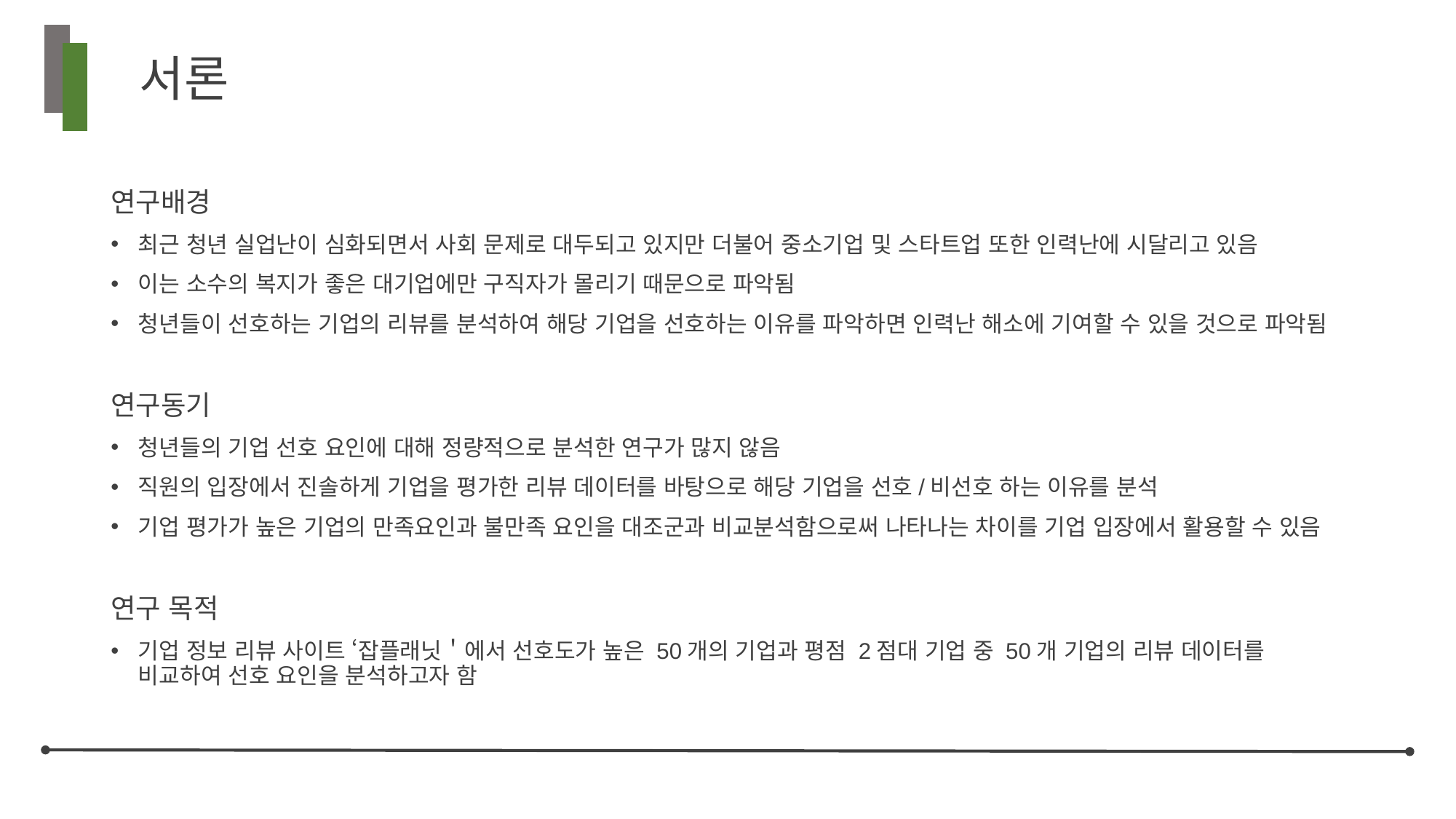

# 서론
연구배경
최근 청년 실업난이 심화되면서 사회 문제로 대두되고 있지만 더불어 중소기업 및 스타트업 또한 인력난에 시달리고 있음
이는 소수의 복지가 좋은 대기업에만 구직자가 몰리기 때문으로 파악됨
청년들이 선호하는 기업의 리뷰를 분석하여 해당 기업을 선호하는 이유를 파악하면 인력난 해소에 기여할 수 있을 것으로 파악됨

연구동기
청년들의 기업 선호 요인에 대해 정량적으로 분석한 연구가 많지 않음
직원의 입장에서 진솔하게 기업을 평가한 리뷰 데이터를 바탕으로 해당 기업을 선호/비선호 하는 이유를 분석
기업 평가가 높은 기업의 만족요인과 불만족 요인을 대조군과 비교분석함으로써 나타나는 차이를 기업 입장에서 활용할 수 있음

연구 목적
기업 정보 리뷰 사이트 ‘잡플래닛＇에서 선호도가 높은 50개의 기업과 평점 2점대 기업 중 50개 기업의 리뷰 데이터를 비교하여 선호 요인을 분석하고자 함